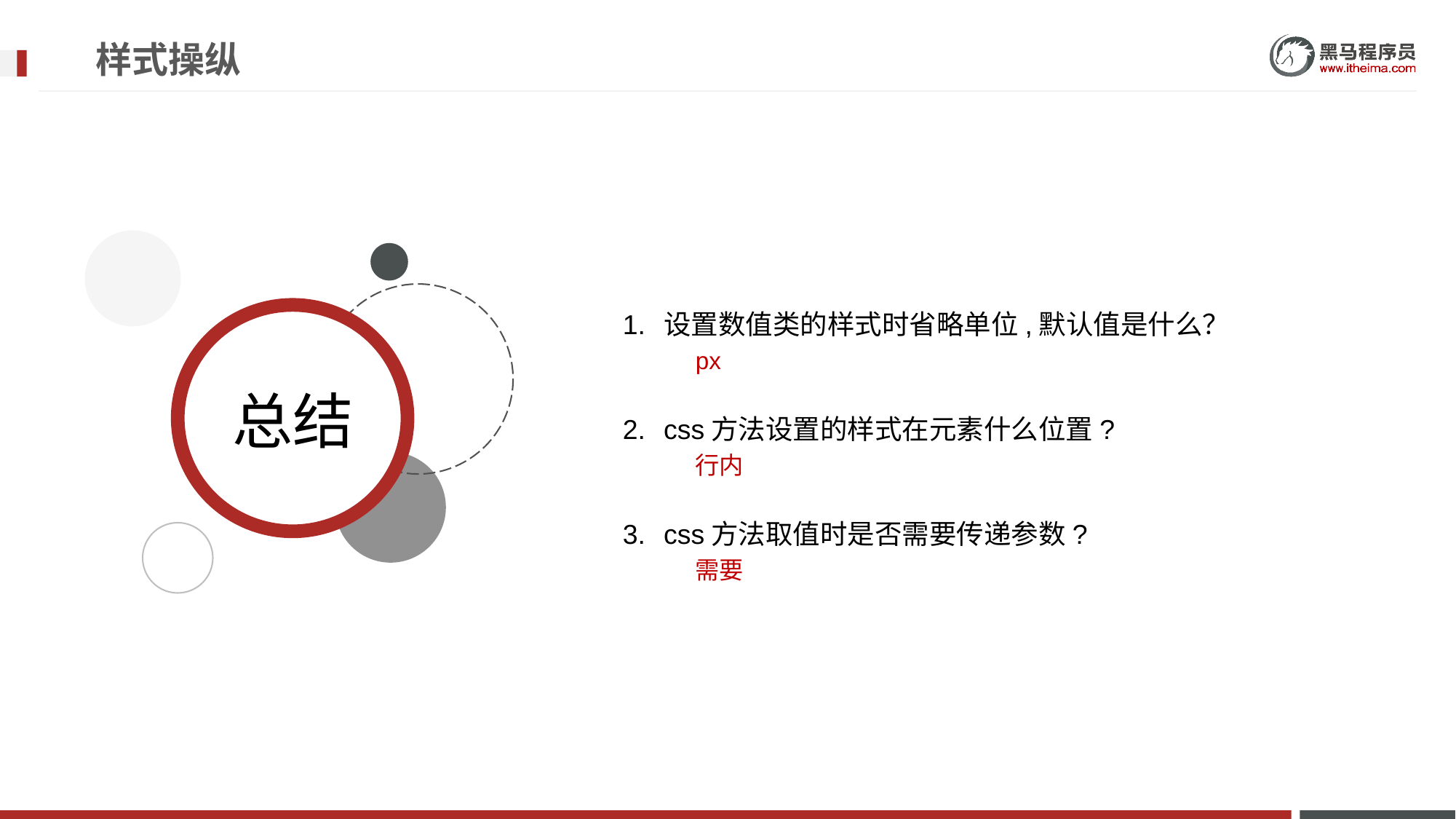

# 样式操纵
设置数值类的样式时省略单位,默认值是什么？
px
css方法设置的样式在元素什么位置?
行内
css方法取值时是否需要传递参数?
需要